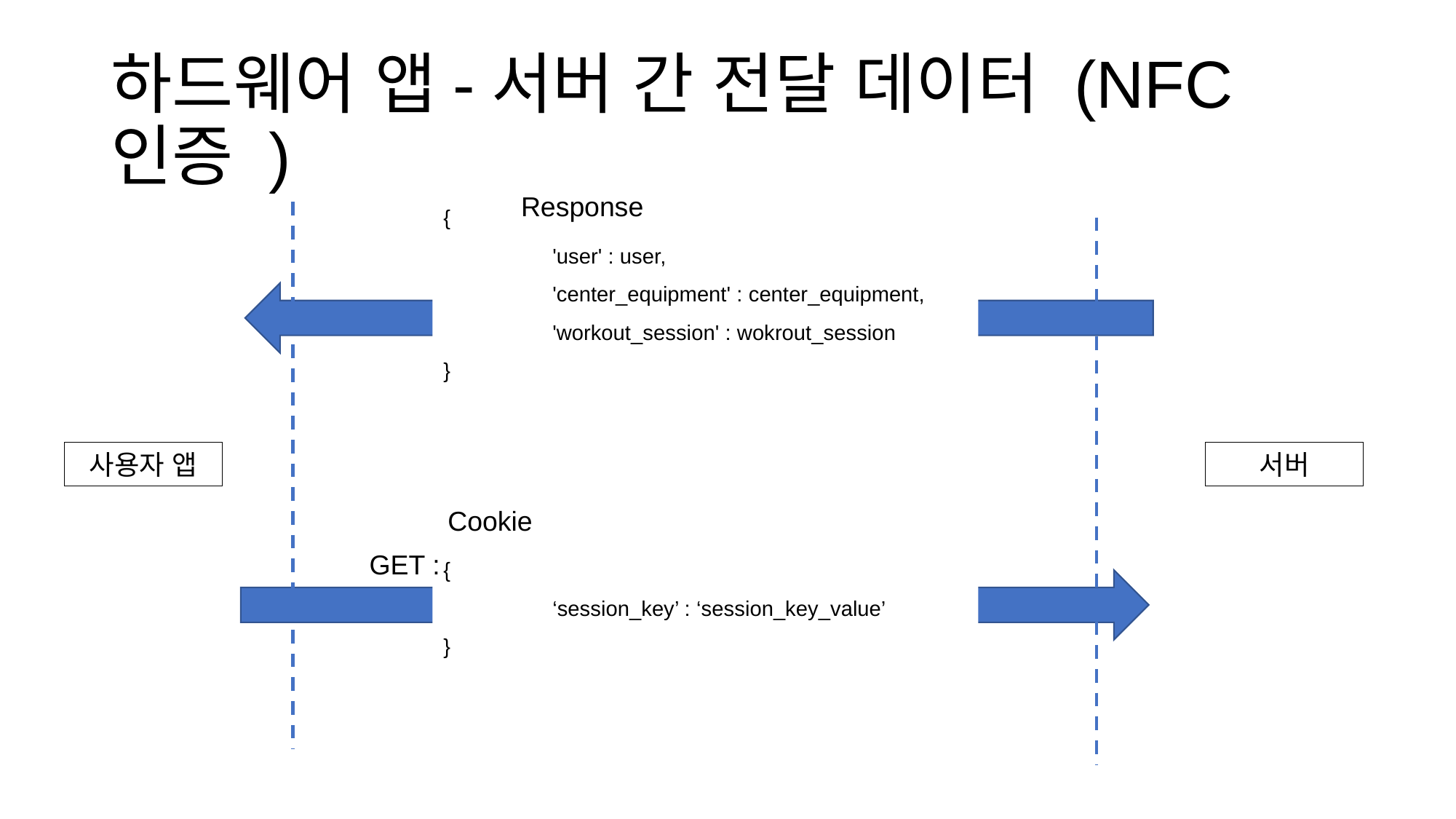

# 하드웨어 앱-서버 간 전달 데이터 (NFC 인증 )
Response
{
	'user' : user,
	'center_equipment' : center_equipment,
	'workout_session' : wokrout_session
}

사용자 앱
서버
Cookie
GET :
{
	‘session_key’ : ‘session_key_value’
}